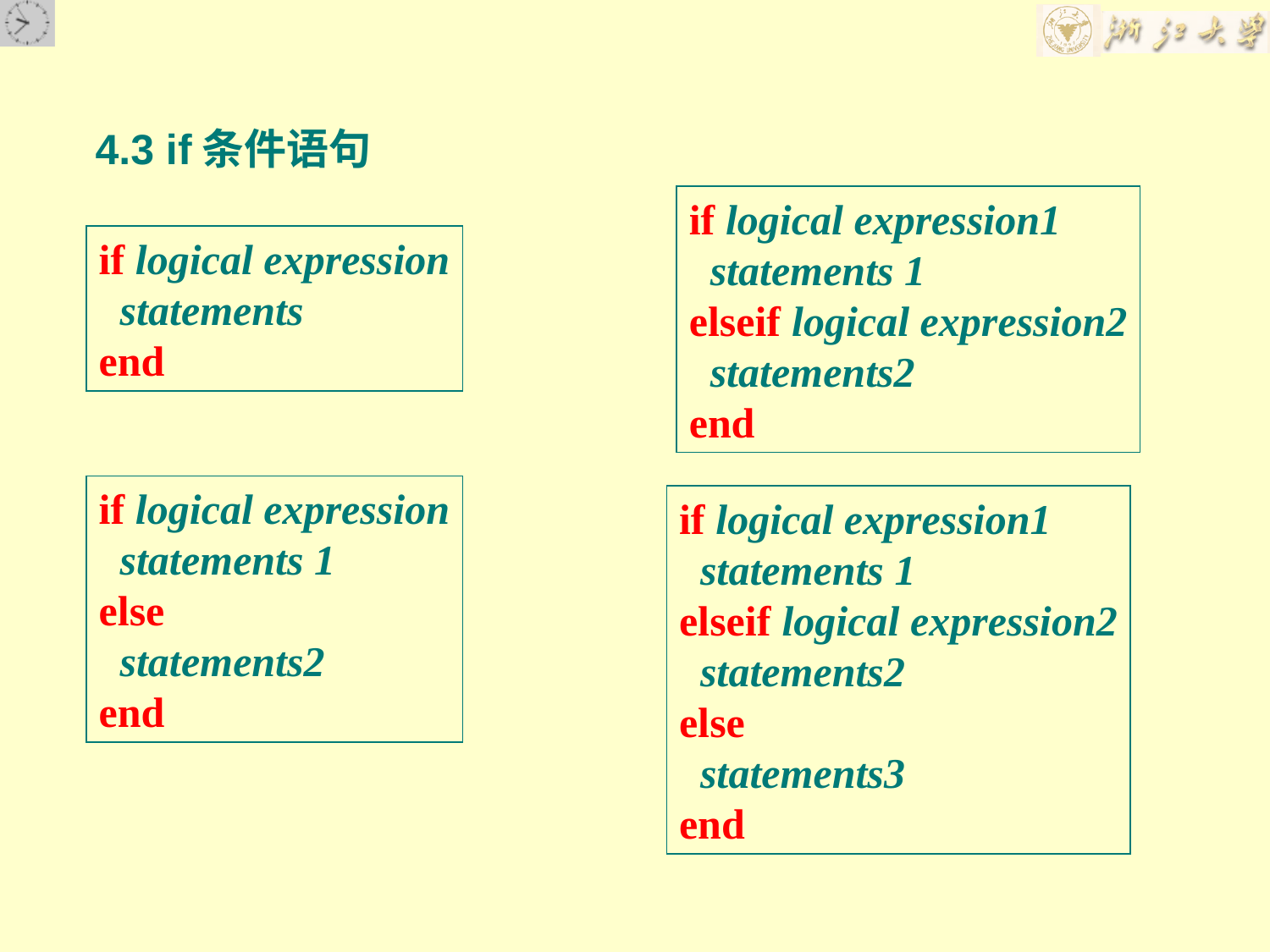

4.3 if条件语句
if logical expression1
  statements 1
elseif logical expression2
  statements2
end
if logical expression
  statements
end
if logical expression
  statements 1
else
  statements2
end
if logical expression1
  statements 1
elseif logical expression2
  statements2
else
  statements3
end